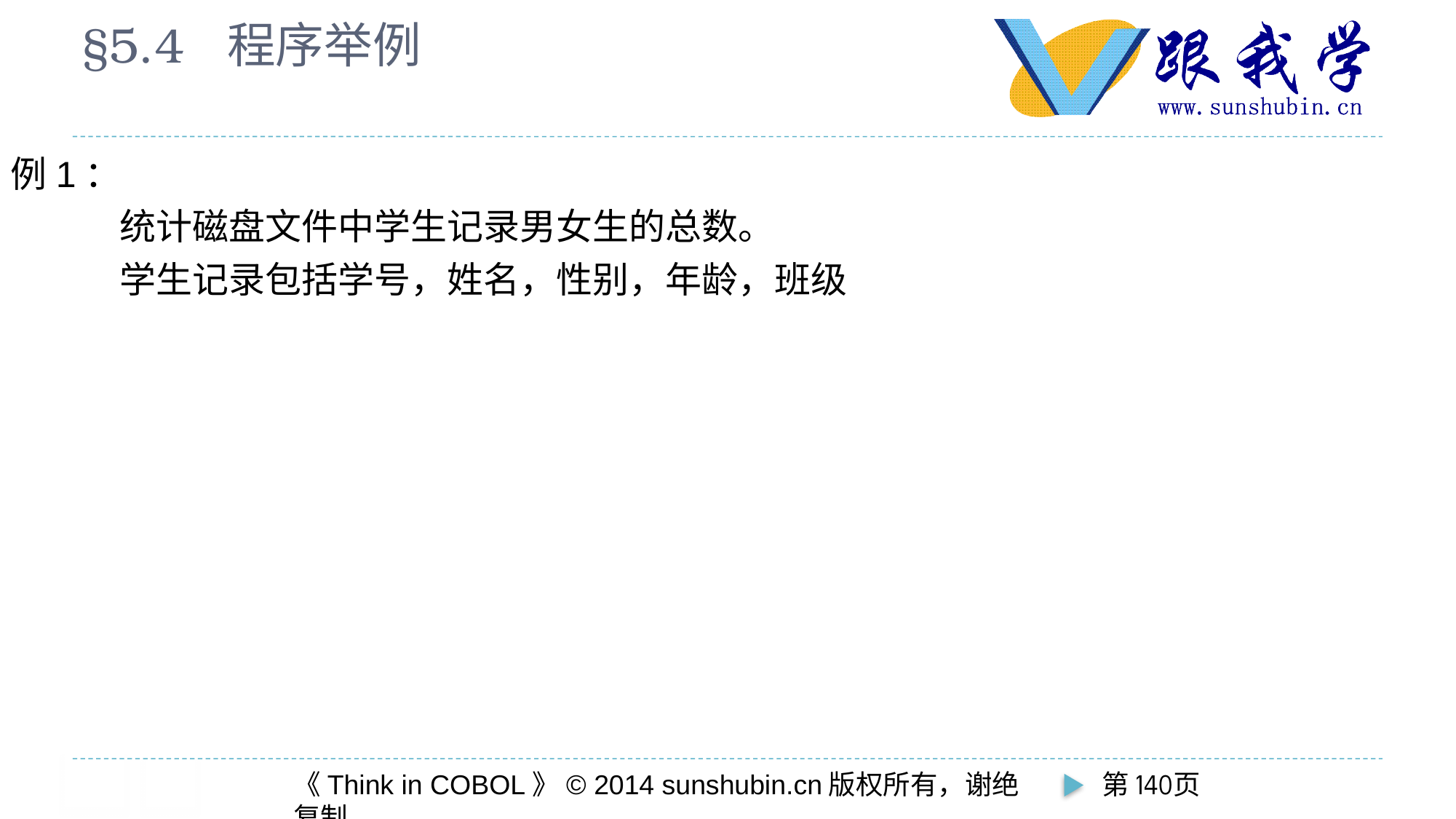

# §5.4  程序举例
例1：
	统计磁盘文件中学生记录男女生的总数。
	学生记录包括学号，姓名，性别，年龄，班级